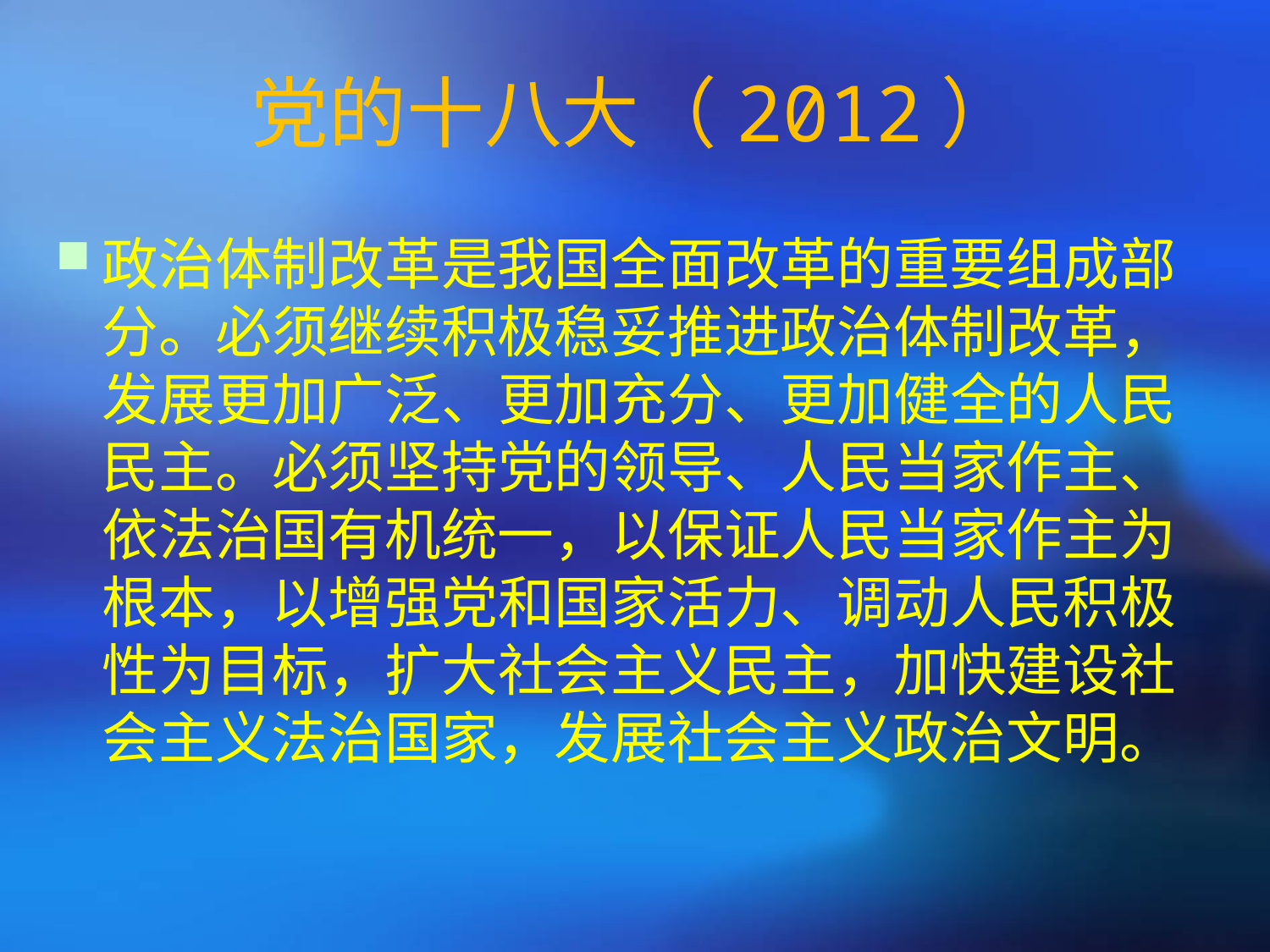

# 党的十八大（2012）
政治体制改革是我国全面改革的重要组成部分。必须继续积极稳妥推进政治体制改革，发展更加广泛、更加充分、更加健全的人民民主。必须坚持党的领导、人民当家作主、依法治国有机统一，以保证人民当家作主为根本，以增强党和国家活力、调动人民积极性为目标，扩大社会主义民主，加快建设社会主义法治国家，发展社会主义政治文明。